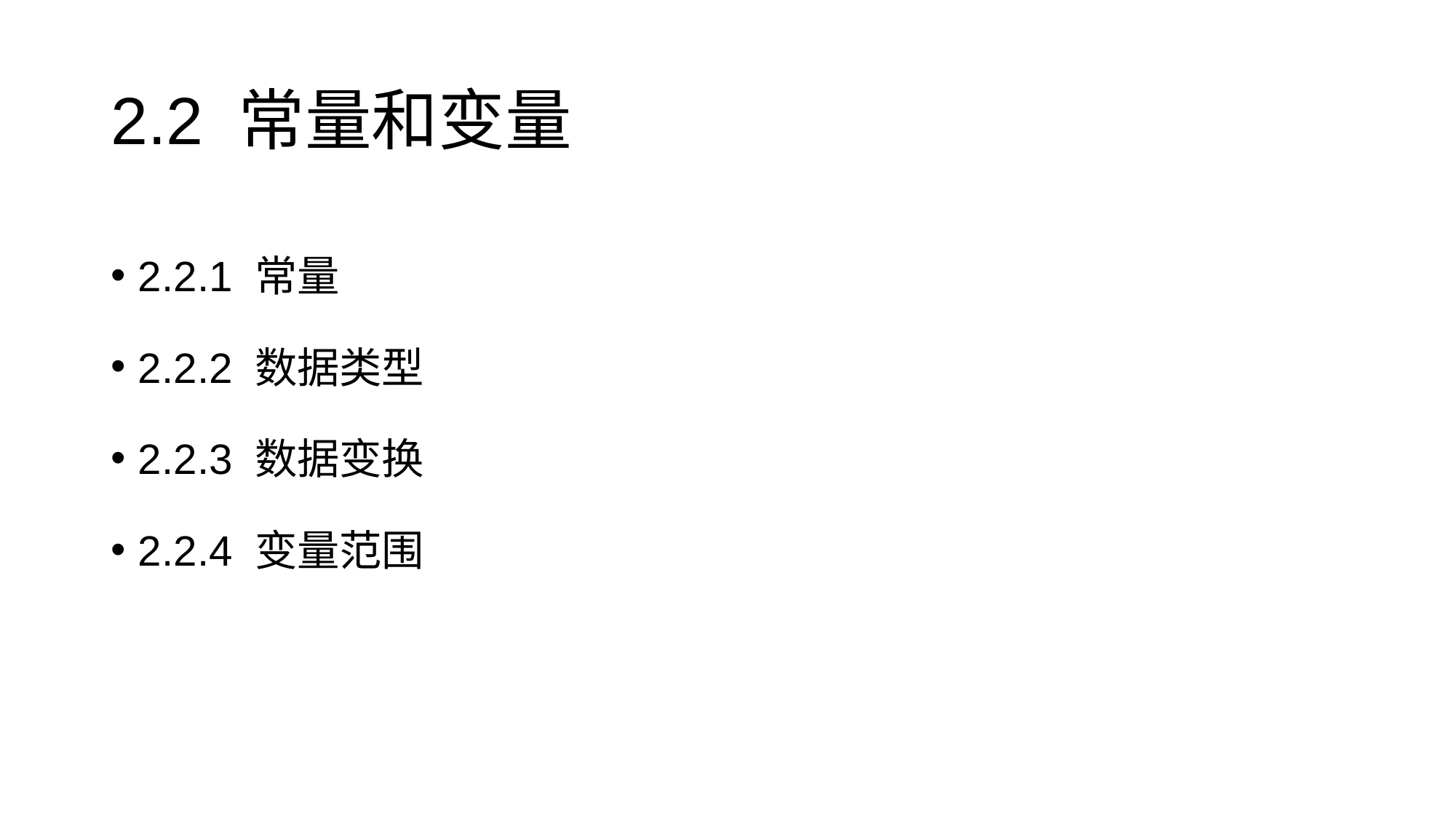

# 2.2 常量和变量
2.2.1 常量
2.2.2 数据类型
2.2.3 数据变换
2.2.4 变量范围